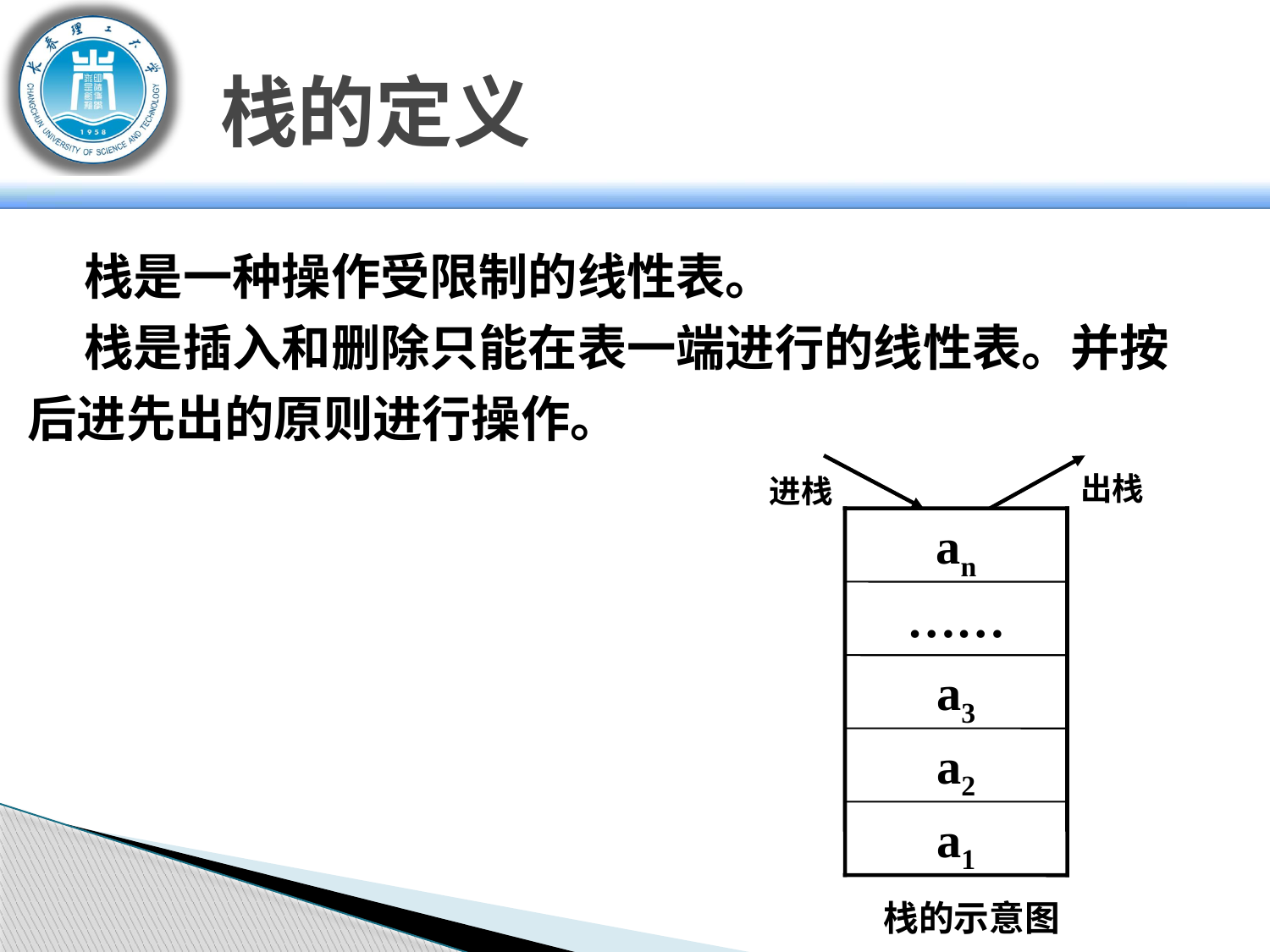

# 栈的定义
    栈是一种操作受限制的线性表。
    栈是插入和删除只能在表一端进行的线性表。并按后进先出的原则进行操作。

出栈
进栈
an

……

a3

a2

a1

栈的示意图